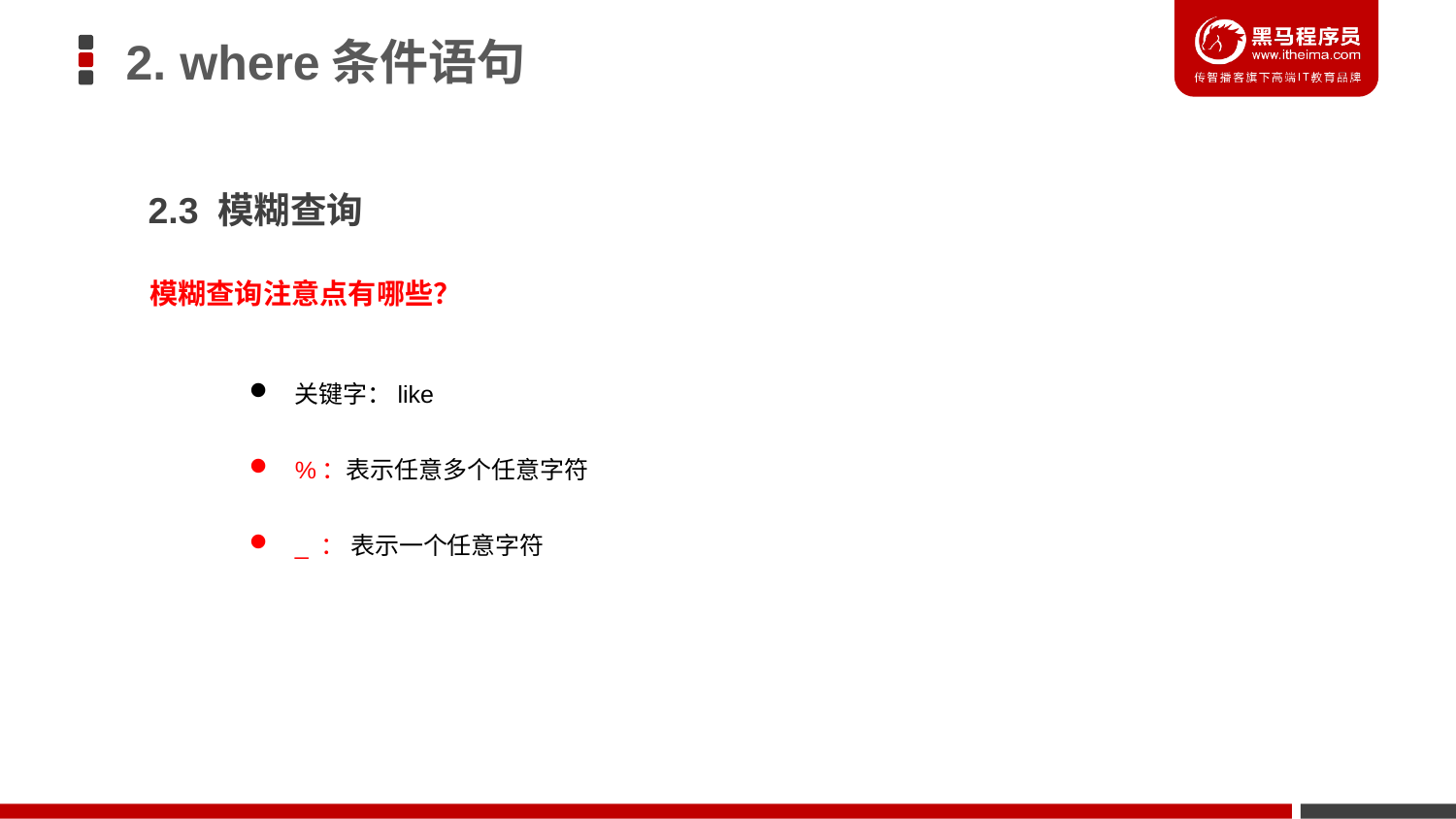

2. where条件语句
2.3 模糊查询
模糊查询注意点有哪些？
关键字：like

%：表示任意多个任意字符

_ ： 表示一个任意字符